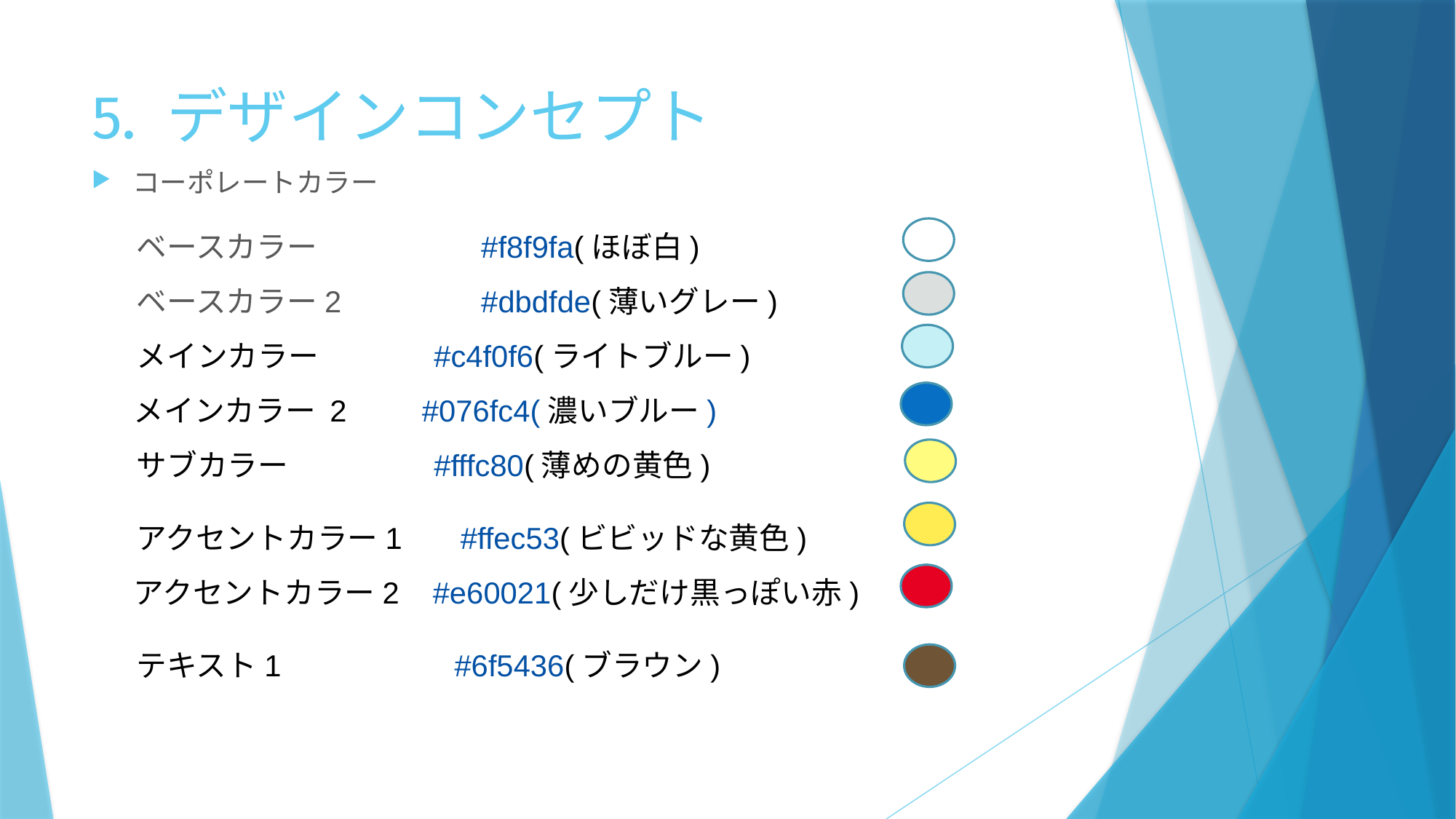

# 5. デザインコンセプト
コーポレートカラー

　ベースカラー　	      #f8f9fa(ほぼ白)
　ベースカラー2　	      #dbdfde(薄いグレー)
　メインカラー　　       #c4f0f6(ライトブルー)
   メインカラー 2         #076fc4(濃いブルー)
　サブカラー　　　       #fffc80(薄めの黄色)
　アクセントカラー1　  #ffec53(ビビッドな黄色)
   アクセントカラー2    #e60021(少しだけ黒っぽい赤)
　テキスト1　　　　　 #6f5436(ブラウン)